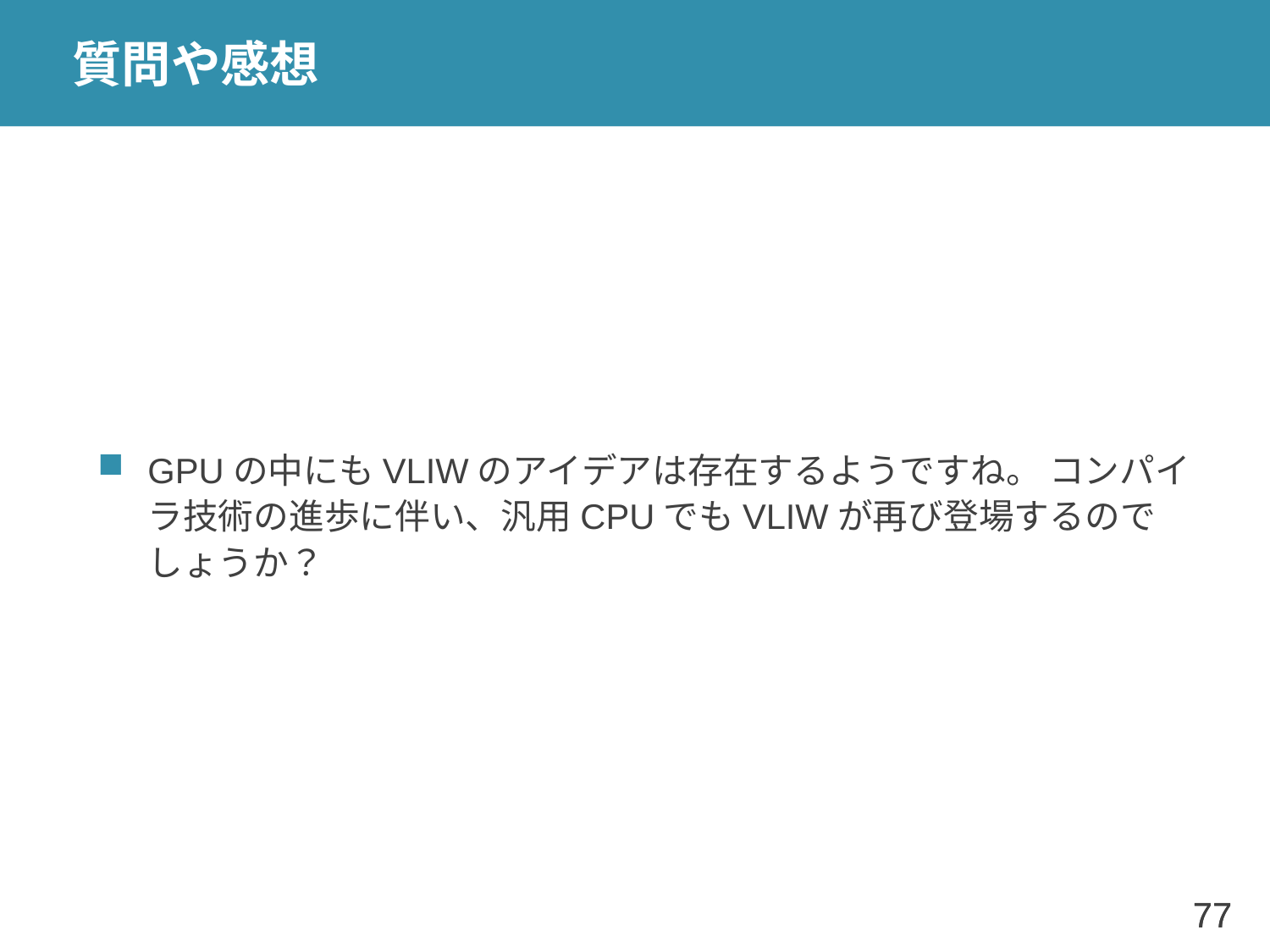

# 質問や感想
GPUの中にもVLIWのアイデアは存在するようですね。 コンパイラ技術の進歩に伴い、汎用CPUでもVLIWが再び登場するのでしょうか？